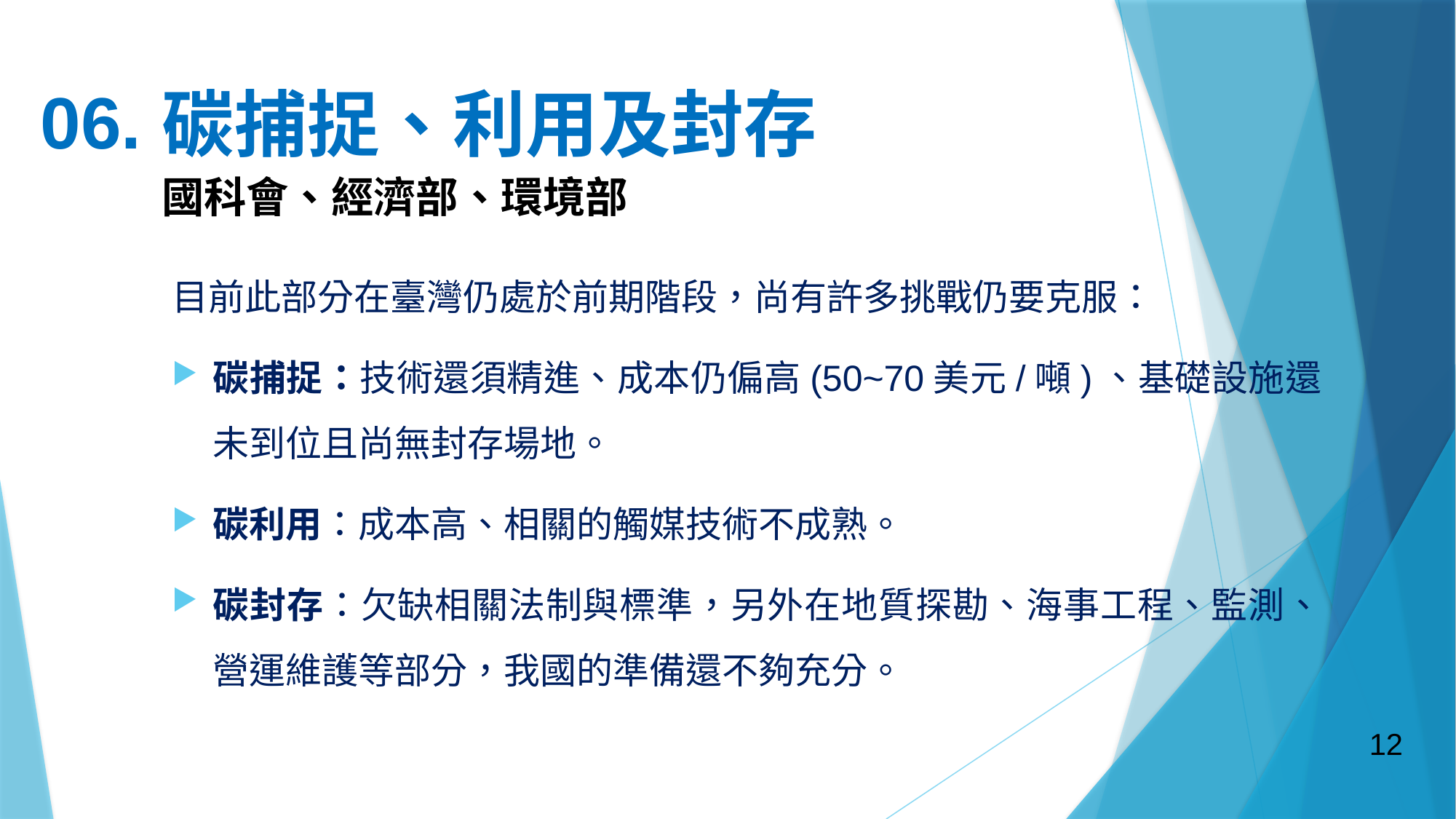

06.
# 碳捕捉、利用及封存
國科會、經濟部、環境部
目前此部分在臺灣仍處於前期階段，尚有許多挑戰仍要克服：
碳捕捉：技術還須精進、成本仍偏高(50~70美元/噸)、基礎設施還未到位且尚無封存場地。
碳利用：成本高、相關的觸媒技術不成熟。
碳封存：欠缺相關法制與標準，另外在地質探勘、海事工程、監測、營運維護等部分，我國的準備還不夠充分。
12